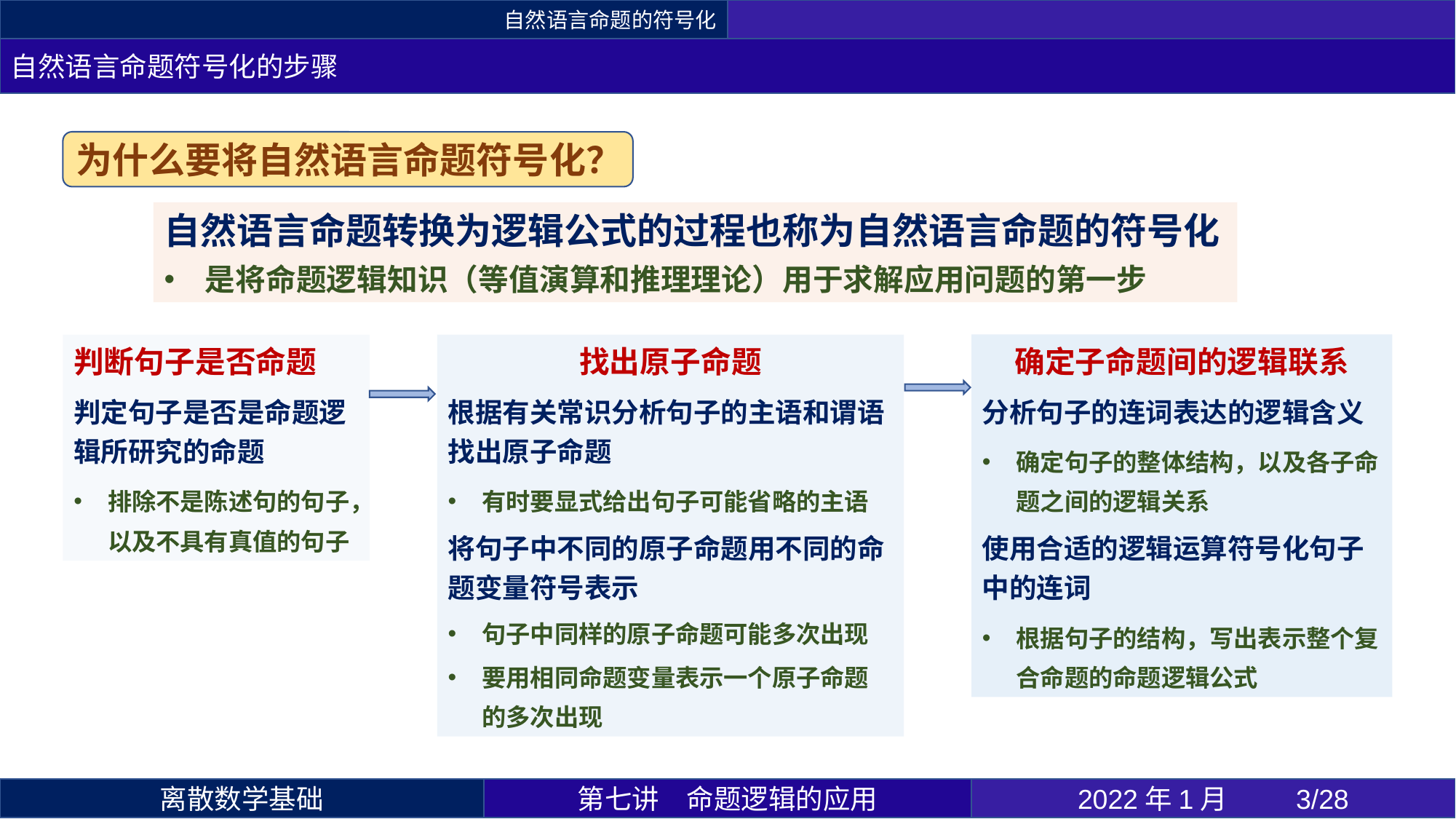

自然语言命题的符号化
自然语言命题符号化的步骤
为什么要将自然语言命题符号化？
自然语言命题转换为逻辑公式的过程也称为自然语言命题的符号化
是将命题逻辑知识（等值演算和推理理论）用于求解应用问题的第一步
判断句子是否命题
判定句子是否是命题逻辑所研究的命题
排除不是陈述句的句子，以及不具有真值的句子
找出原子命题
根据有关常识分析句子的主语和谓语找出原子命题
有时要显式给出句子可能省略的主语
将句子中不同的原子命题用不同的命题变量符号表示
句子中同样的原子命题可能多次出现
要用相同命题变量表示一个原子命题的多次出现
确定子命题间的逻辑联系
分析句子的连词表达的逻辑含义
确定句子的整体结构，以及各子命题之间的逻辑关系
使用合适的逻辑运算符号化句子中的连词
根据句子的结构，写出表示整个复合命题的命题逻辑公式

第七讲	命题逻辑的应用
2022年1月 	3/28
离散数学基础